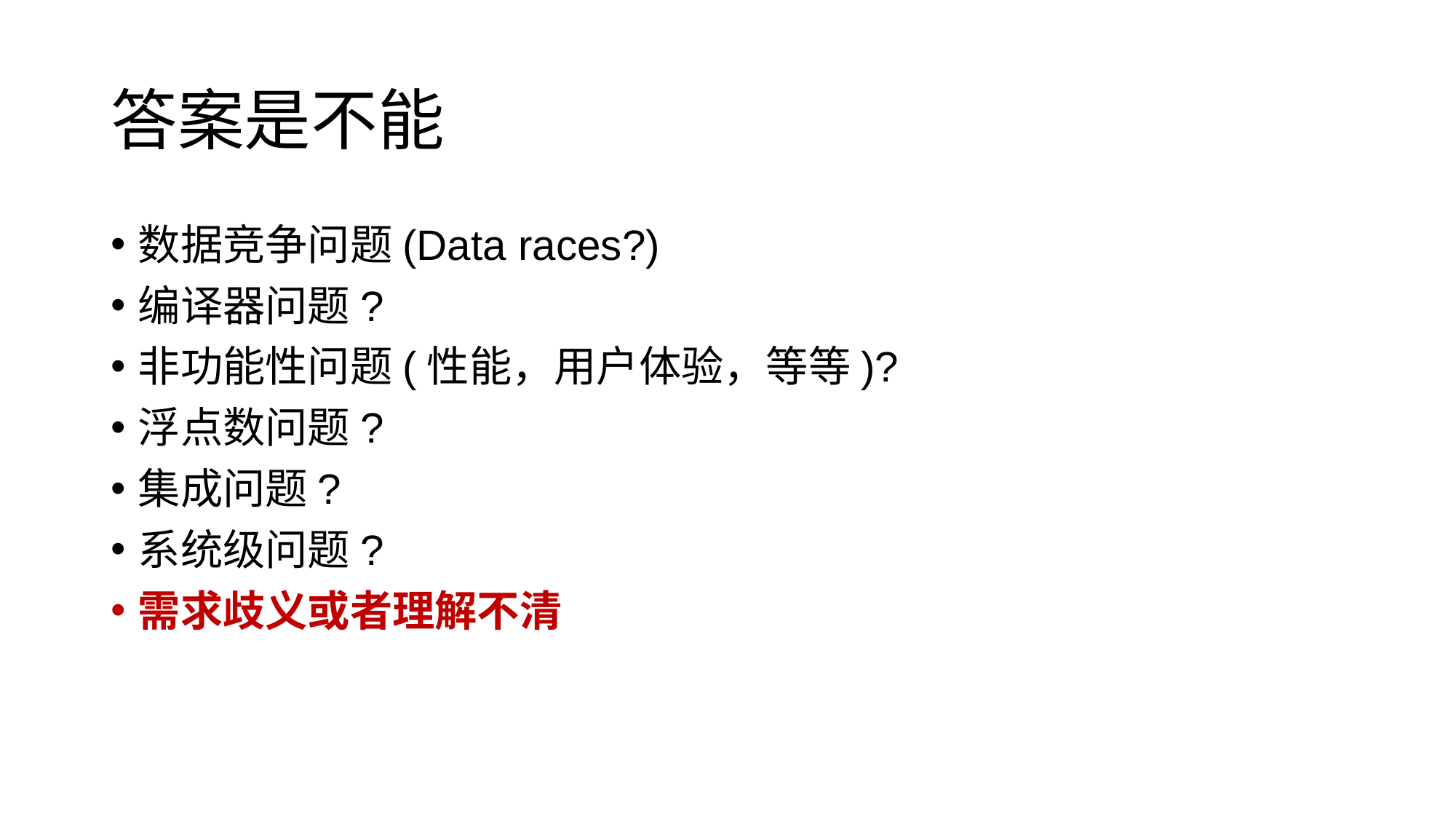

# 答案是不能
数据竞争问题(Data races?)
编译器问题?
非功能性问题(性能，用户体验，等等)?
浮点数问题?
集成问题?
系统级问题?
需求歧义或者理解不清